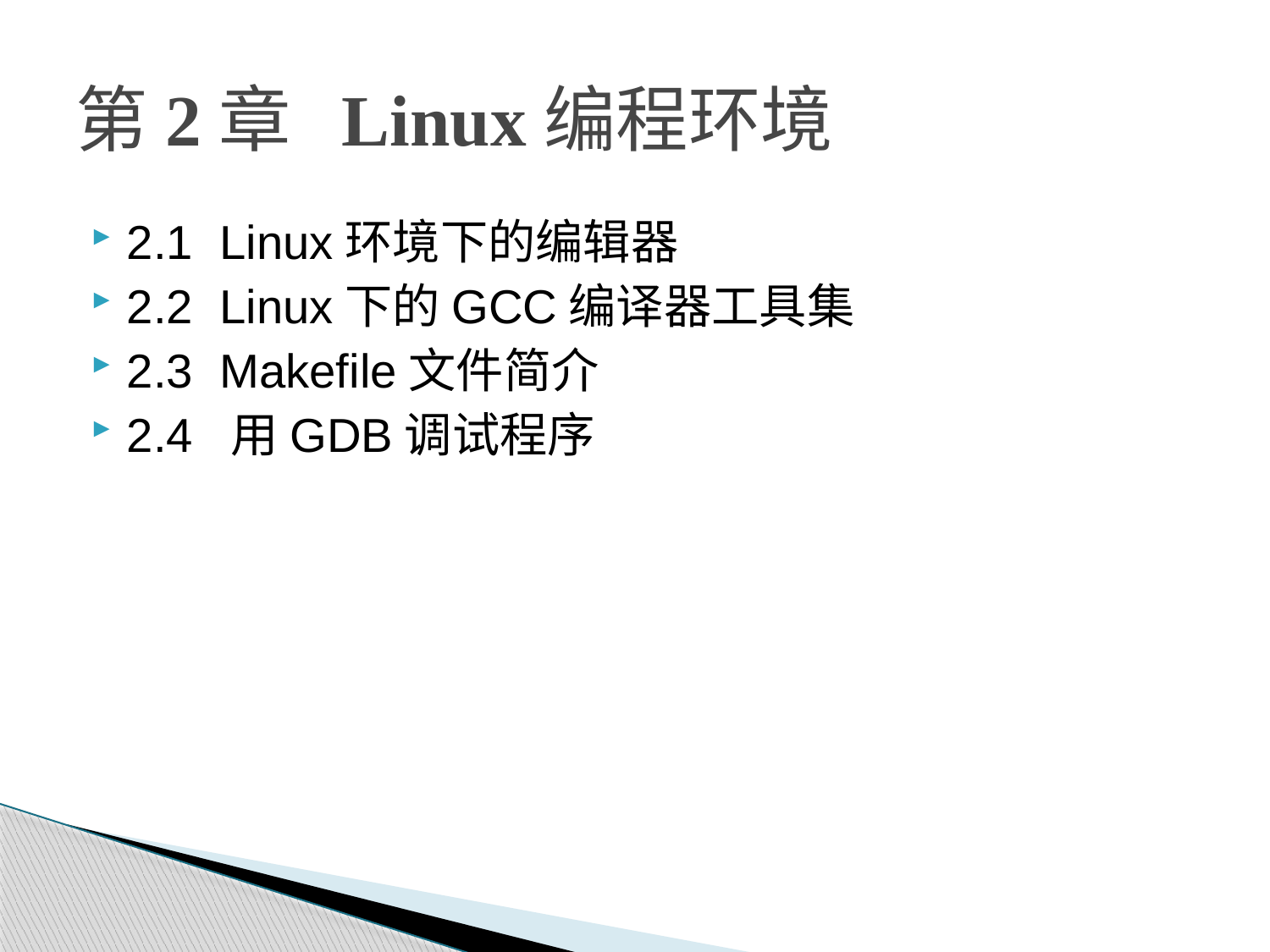

# 第2章  Linux编程环境
2.1  Linux环境下的编辑器
2.2  Linux下的GCC编译器工具集
2.3  Makefile文件简介
2.4  用GDB调试程序